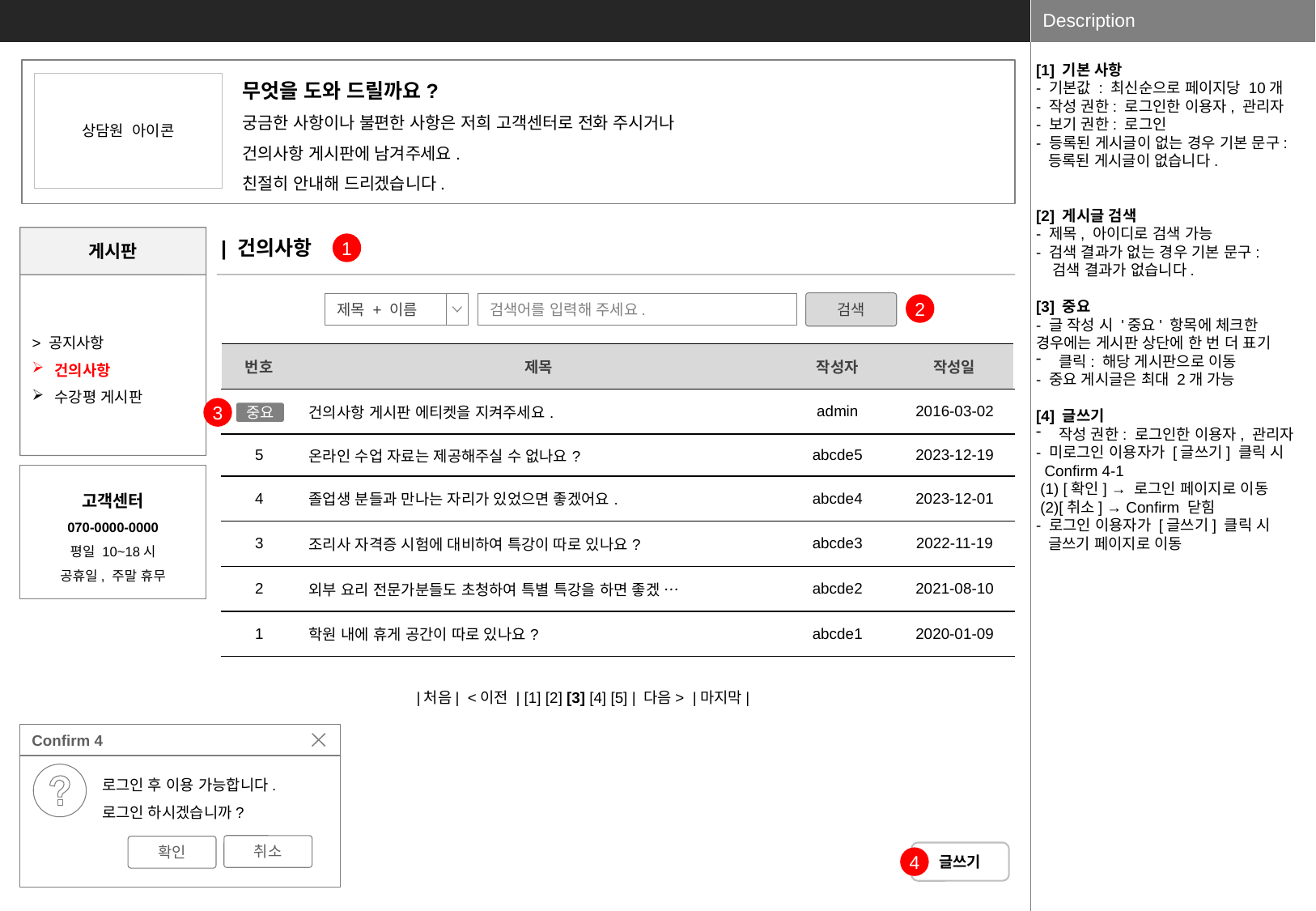

[1] 기본 사항
- 기본값 : 최신순으로 페이지당 10개
- 작성 권한: 로그인한 이용자, 관리자
- 보기 권한: 로그인
- 등록된 게시글이 없는 경우 기본 문구:
  등록된 게시글이 없습니다.

[2] 게시글 검색
- 제목, 아이디로 검색 가능
- 검색 결과가 없는 경우 기본 문구:
   검색 결과가 없습니다.

[3] 중요
- 글 작성 시 '중요' 항목에 체크한 경우에는 게시판 상단에 한 번 더 표기
클릭: 해당 게시판으로 이동
- 중요 게시글은 최대 2개 가능

[4] 글쓰기
작성 권한: 로그인한 이용자, 관리자
- 미로그인 이용자가 [글쓰기] 클릭 시
  Confirm 4-1
 (1) [확인] → 로그인 페이지로 이동
 (2)[취소] → Confirm 닫힘
- 로그인 이용자가 [글쓰기] 클릭 시
  글쓰기 페이지로 이동

무엇을 도와 드릴까요?
궁금한 사항이나 불편한 사항은 저희 고객센터로 전화 주시거나
건의사항 게시판에 남겨주세요.
친절히 안내해 드리겠습니다.
|  |
| --- |
상담원  아이콘
게시판
| 건의사항
1
> 공지사항
건의사항
수강평 게시판
검색
검색어를 입력해 주세요.
제목 + 이름

2
| 번호 | 제목 | 작성자 | 작성일 |
| --- | --- | --- | --- |
|  | 건의사항 게시판 에티켓을 지켜주세요. | admin | 2016-03-02 |
| 5 | 온라인 수업 자료는 제공해주실 수 없나요? | abcde5 | 2023-12-19 |
| 4 | 졸업생 분들과 만나는 자리가 있었으면 좋겠어요. | abcde4 | 2023-12-01 |
| 3 | 조리사 자격증 시험에 대비하여 특강이 따로 있나요? | abcde3 | 2022-11-19 |
| 2 | 외부 요리 전문가분들도 초청하여 특별 특강을 하면 좋겠 … | abcde2 | 2021-08-10 |
| 1 | 학원 내에 휴게 공간이 따로 있나요? | abcde1 | 2020-01-09 |
3
중요
고객센터
070-0000-0000
평일 10~18시
공휴일, 주말 휴무
|처음|  <이전 | [1] [2] [3] [4] [5] | 다음>  |마지막|
Confirm 4

로그인 후 이용 가능합니다.
로그인 하시겠습니까?

취소
확인
Abort
글쓰기
4